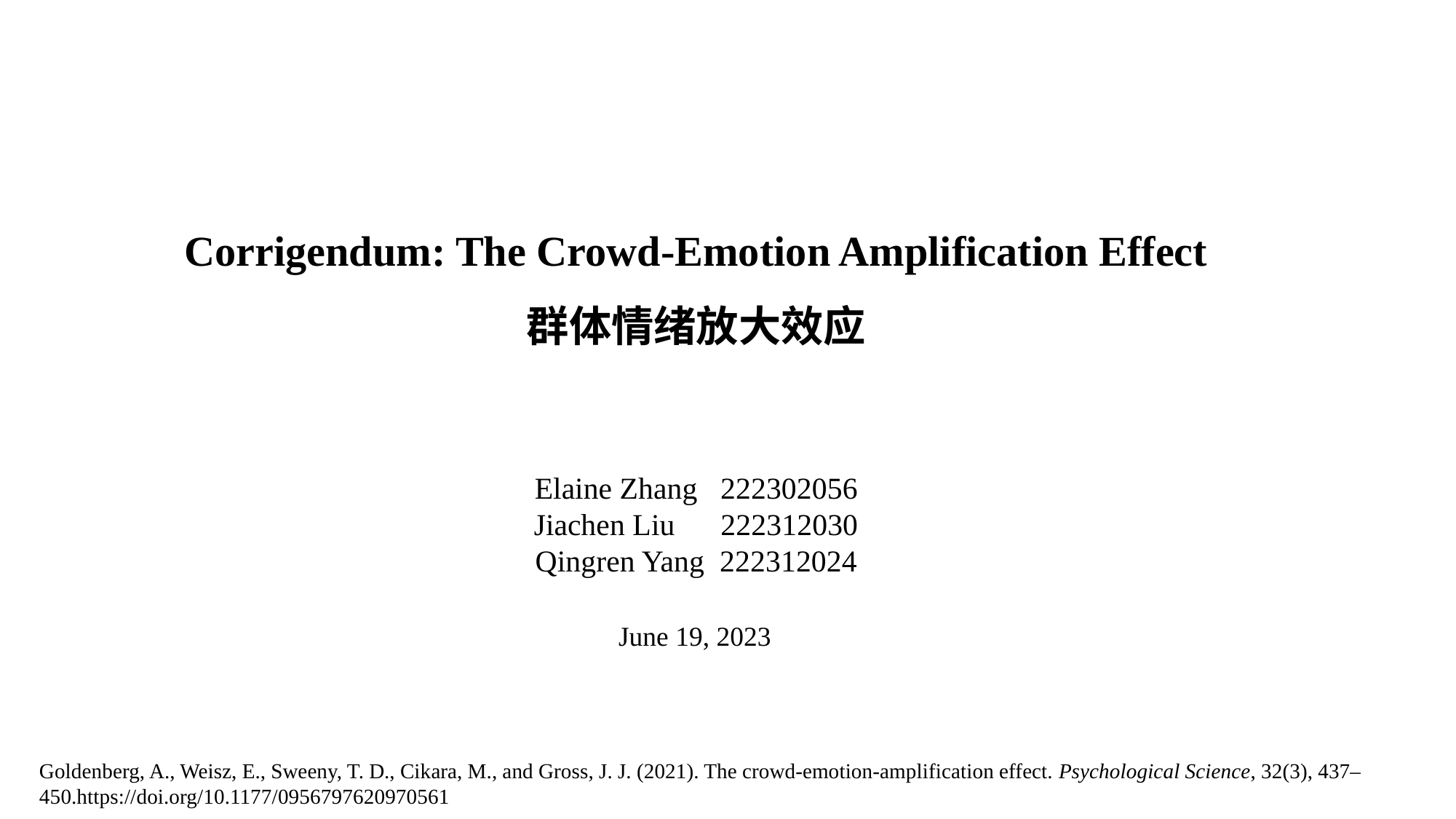

Corrigendum: The Crowd-Emotion Amplification Effect
群体情绪放大效应
Elaine Zhang   222302056
Jiachen Liu      222312030
Qingren Yang  222312024
June 19, 2023

Goldenberg, A., Weisz, E., Sweeny, T. D., Cikara, M., and Gross, J. J. (2021). The crowd-emotion-amplification effect. Psychological Science, 32(3), 437–450.https://doi.org/10.1177/0956797620970561